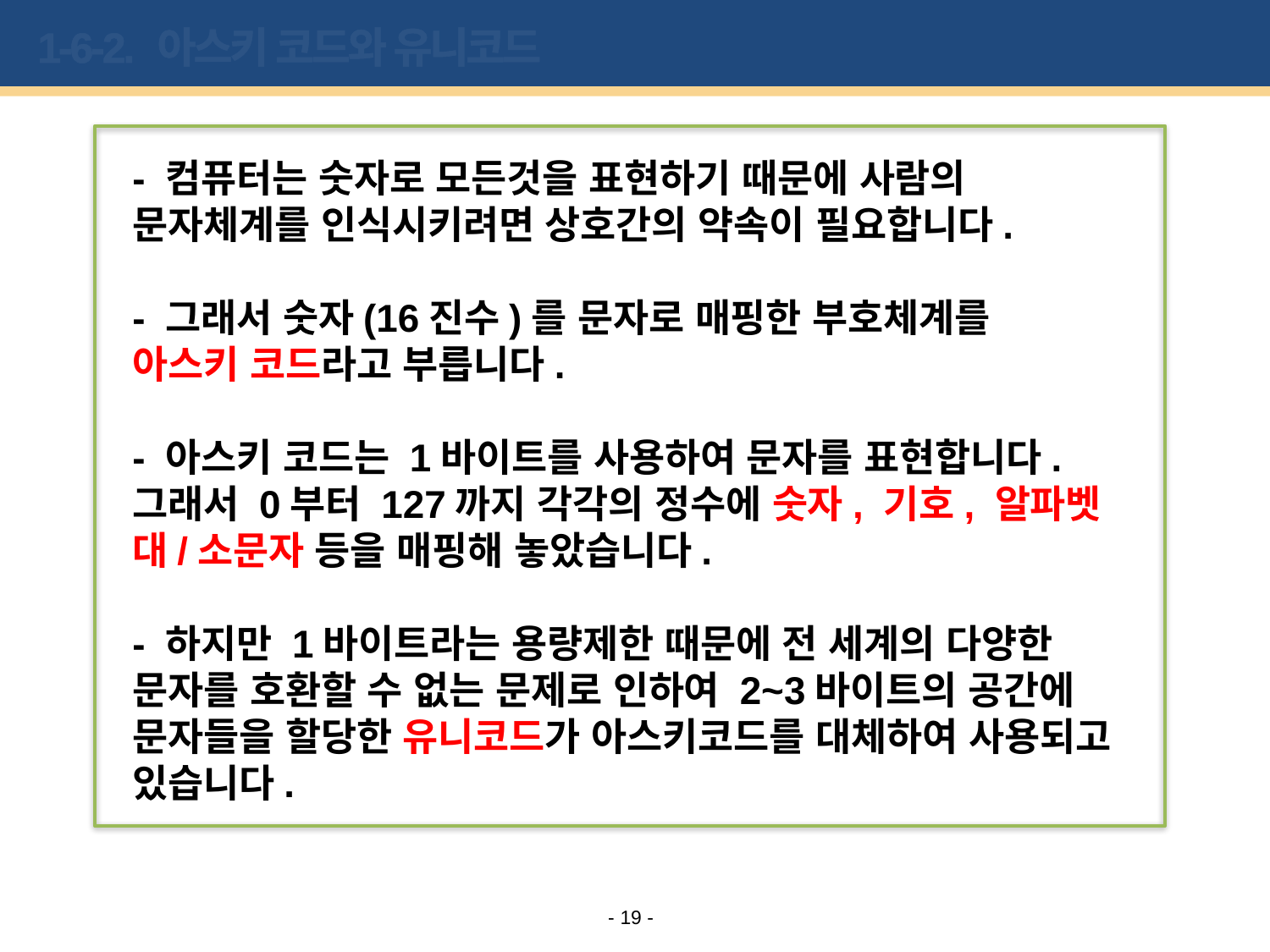

# 1-6-2. 아스키 코드와 유니코드

- 컴퓨터는 숫자로 모든것을 표현하기 때문에 사람의 문자체계를 인식시키려면 상호간의 약속이 필요합니다.

- 그래서 숫자(16진수)를 문자로 매핑한 부호체계를
아스키 코드라고 부릅니다.

- 아스키 코드는 1바이트를 사용하여 문자를 표현합니다.
그래서 0부터 127까지 각각의 정수에 숫자, 기호, 알파벳 대/소문자 등을 매핑해 놓았습니다.

- 하지만 1바이트라는 용량제한 때문에 전 세계의 다양한 문자를 호환할 수 없는 문제로 인하여 2~3바이트의 공간에 문자들을 할당한 유니코드가 아스키코드를 대체하여 사용되고 있습니다.